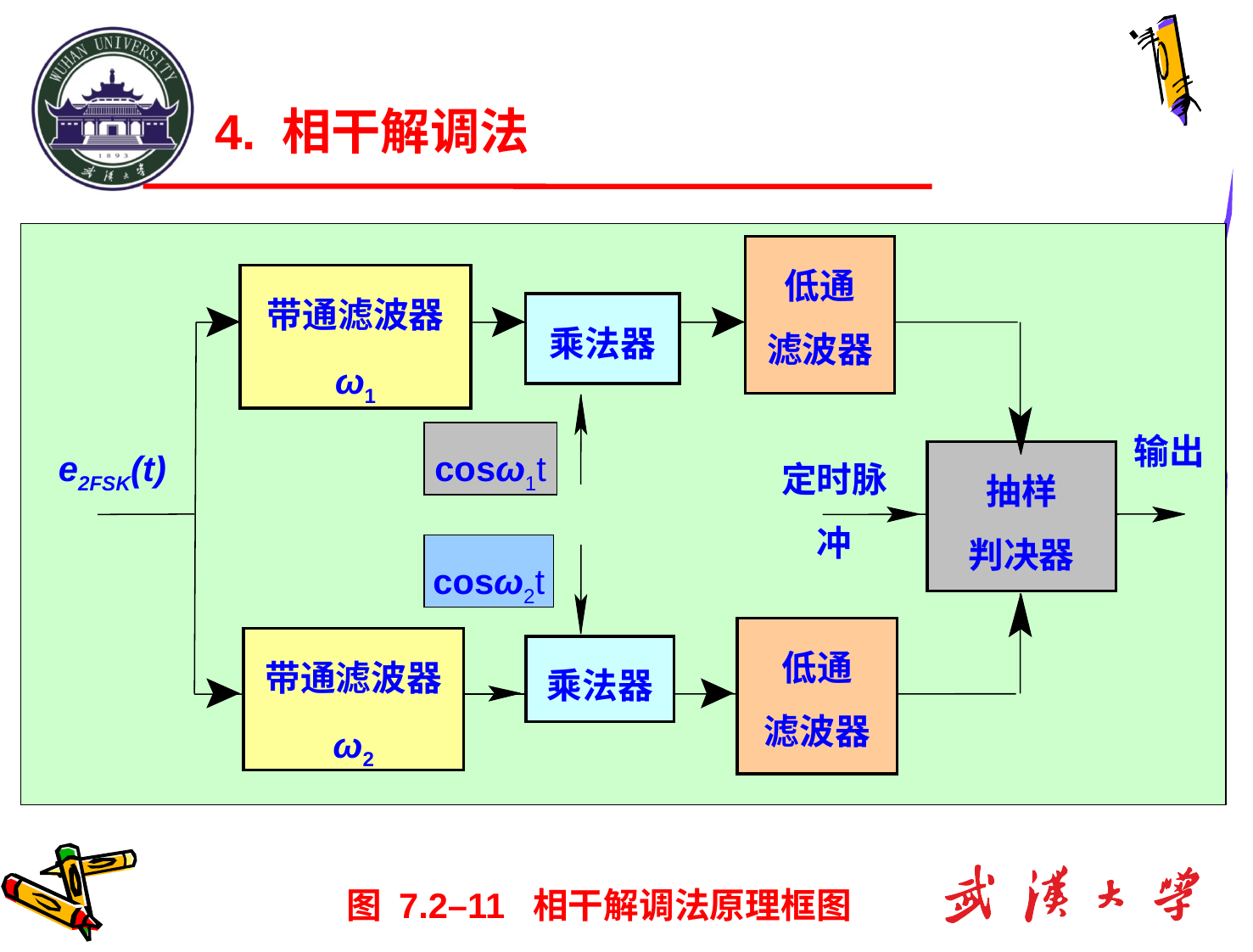

# 4. 相干解调法

低通
滤波器
带通滤波器
ω1
乘法器

输出
e2FSK(t)
cosω1t
定时脉冲
抽样
判决器

cosω2t

低通
滤波器
带通滤波器
ω2
乘法器

图 7.2–11  相干解调法原理框图